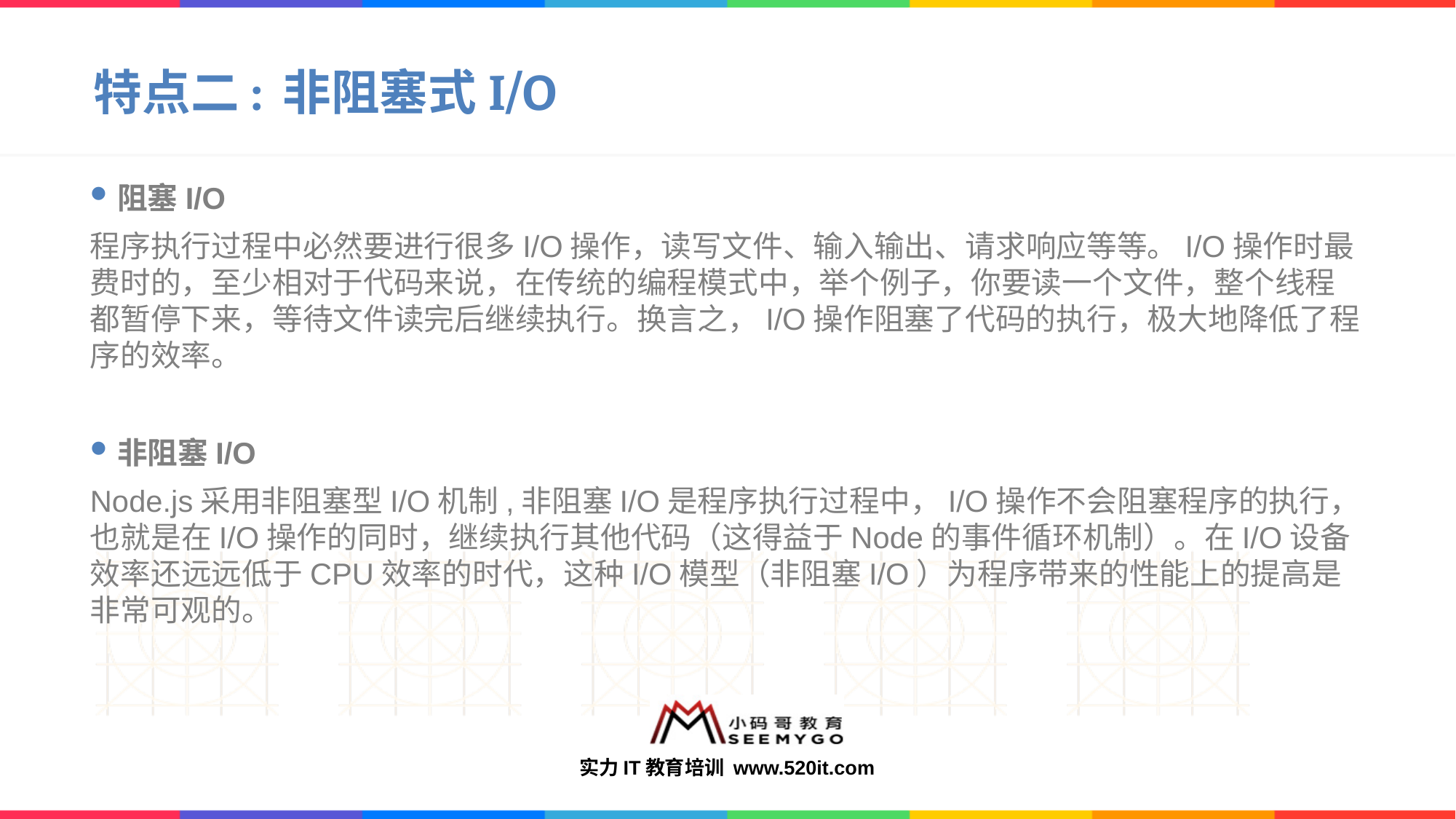

# 特点二: 非阻塞式I/O
阻塞I/O
程序执行过程中必然要进行很多I/O操作，读写文件、输入输出、请求响应等等。I/O操作时最费时的，至少相对于代码来说，在传统的编程模式中，举个例子，你要读一个文件，整个线程都暂停下来，等待文件读完后继续执行。换言之，I/O操作阻塞了代码的执行，极大地降低了程序的效率。

非阻塞I/O
Node.js采用非阻塞型I/O机制,非阻塞I/O是程序执行过程中，I/O操作不会阻塞程序的执行，也就是在I/O操作的同时，继续执行其他代码（这得益于Node的事件循环机制）。在I/O设备效率还远远低于CPU效率的时代，这种I/O模型（非阻塞I/O）为程序带来的性能上的提高是非常可观的。